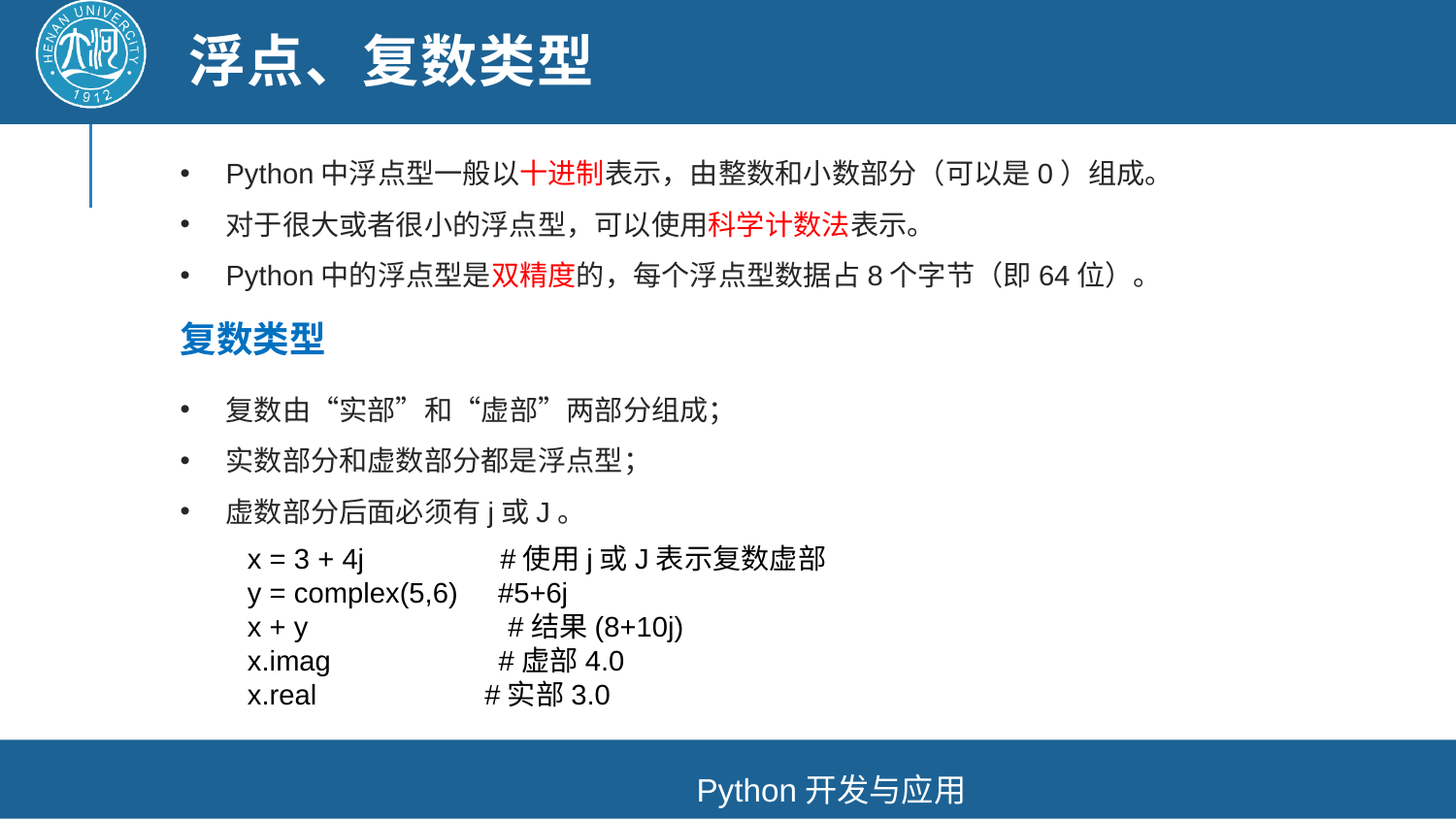

# 浮点、复数类型
Python中浮点型一般以十进制表示，由整数和小数部分（可以是0）组成。
对于很大或者很小的浮点型，可以使用科学计数法表示。
Python中的浮点型是双精度的，每个浮点型数据占8个字节（即64位）。
复数类型
复数由“实部”和“虚部”两部分组成；
实数部分和虚数部分都是浮点型；
虚数部分后面必须有j或J。
x = 3 + 4j                 #使用j或J表示复数虚部
y = complex(5,6)     #5+6j
x + y                         #结果(8+10j)
x.imag                     #虚部4.0
x.real                     #实部3.0

Python开发与应用
18